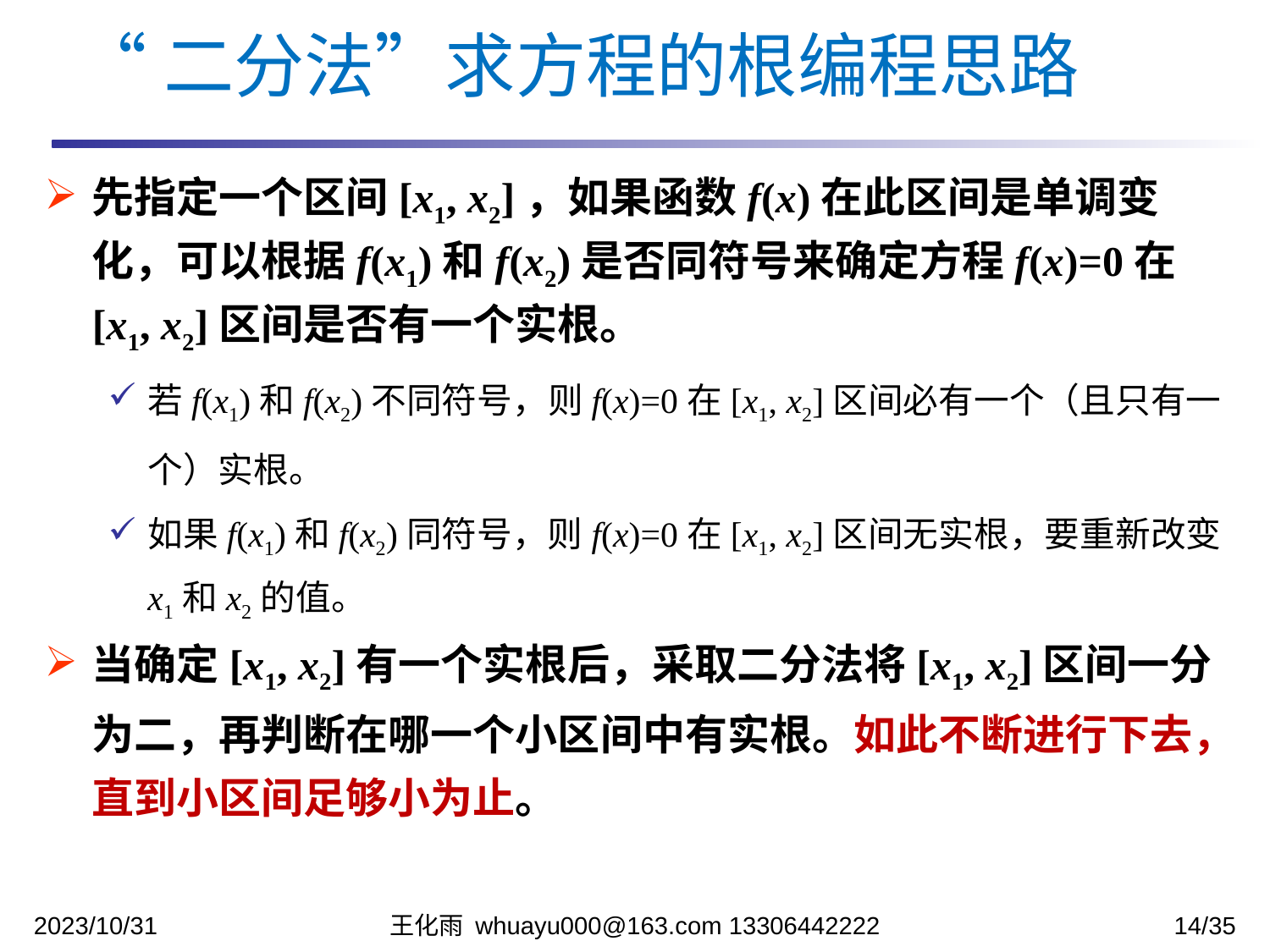

“二分法”求方程的根编程思路
先指定一个区间[x1, x2]，如果函数f(x)在此区间是单调变化，可以根据f(x1)和f(x2)是否同符号来确定方程f(x)=0在[x1, x2]区间是否有一个实根。
若f(x1)和f(x2)不同符号，则f(x)=0在[x1, x2]区间必有一个（且只有一个）实根。
如果f(x1)和f(x2)同符号，则f(x)=0在[x1, x2]区间无实根，要重新改变x1和x2的值。
当确定[x1, x2]有一个实根后，采取二分法将[x1, x2]区间一分为二，再判断在哪一个小区间中有实根。如此不断进行下去，直到小区间足够小为止。
2023/10/31
王化雨 whuayu000@163.com 13306442222
14/35